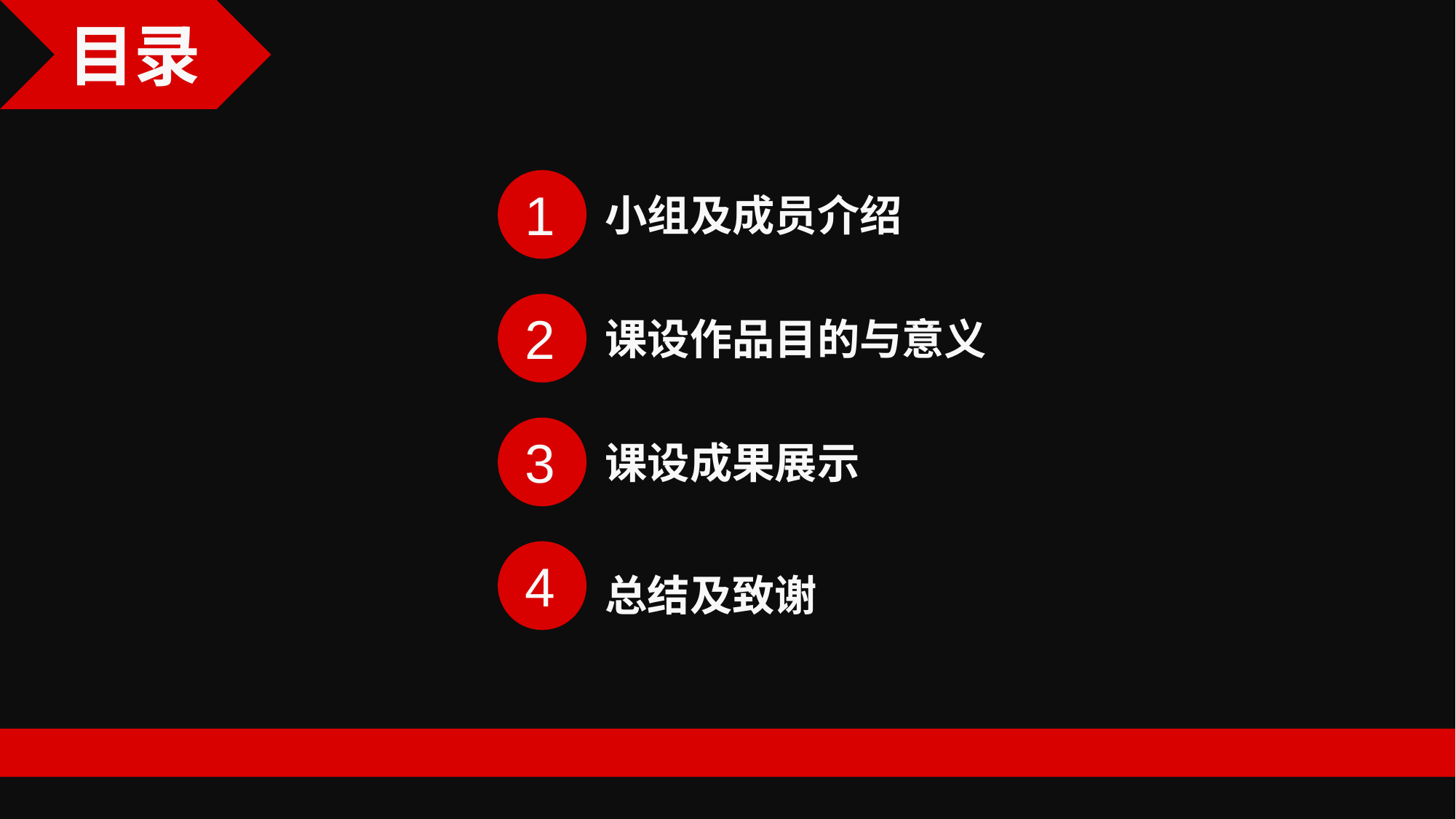

目录

1
小组及成员介绍

2
课设作品目的与意义

3
课设成果展示

4
总结及致谢